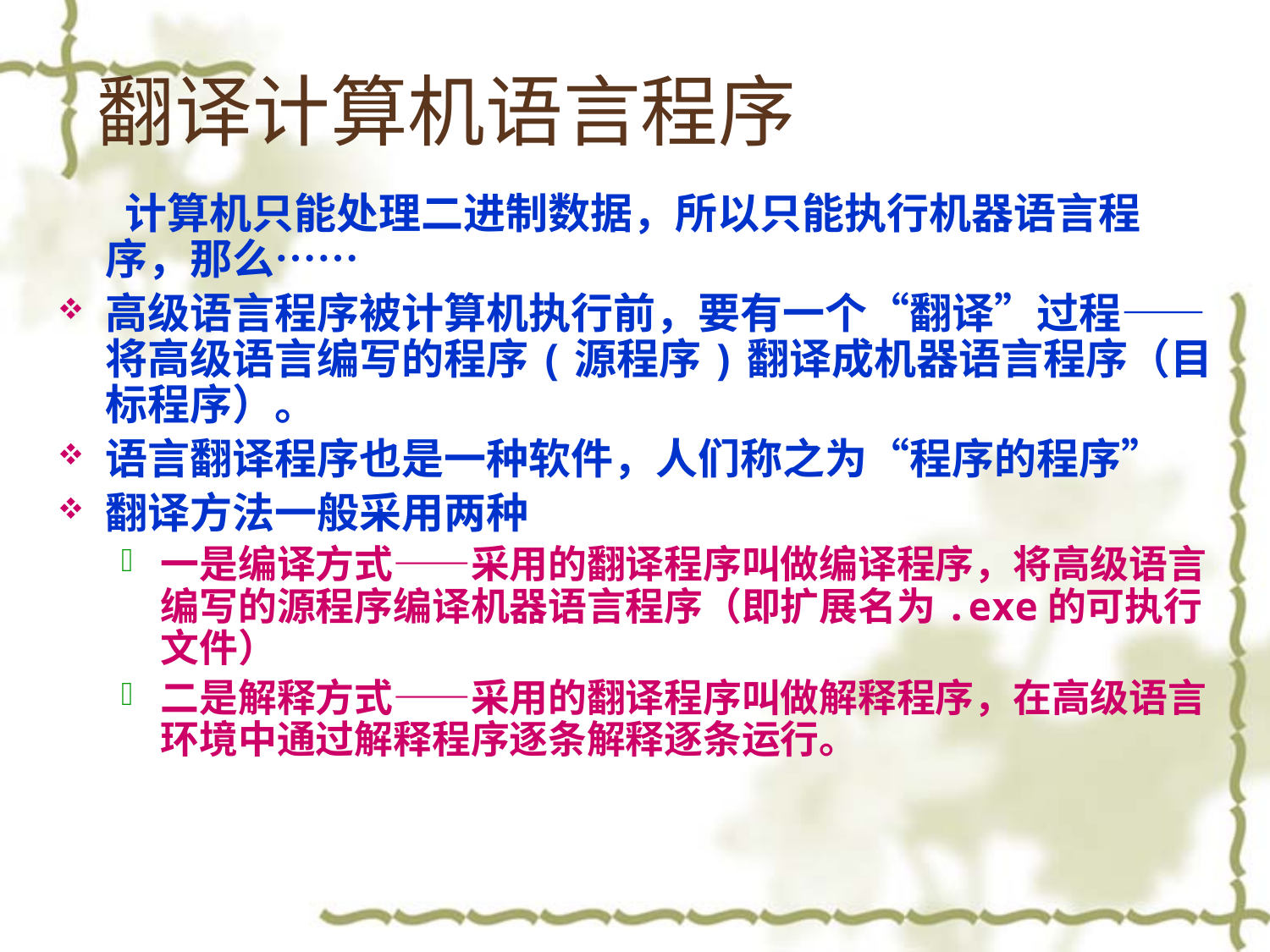

翻译计算机语言程序
      计算机只能处理二进制数据，所以只能执行机器语言程序，那么……
高级语言程序被计算机执行前，要有一个“翻译”过程——将高级语言编写的程序(源程序)翻译成机器语言程序（目标程序）。
语言翻译程序也是一种软件，人们称之为“程序的程序”
翻译方法一般采用两种
一是编译方式——采用的翻译程序叫做编译程序，将高级语言编写的源程序编译机器语言程序（即扩展名为.exe的可执行文件）
二是解释方式——采用的翻译程序叫做解释程序，在高级语言环境中通过解释程序逐条解释逐条运行。